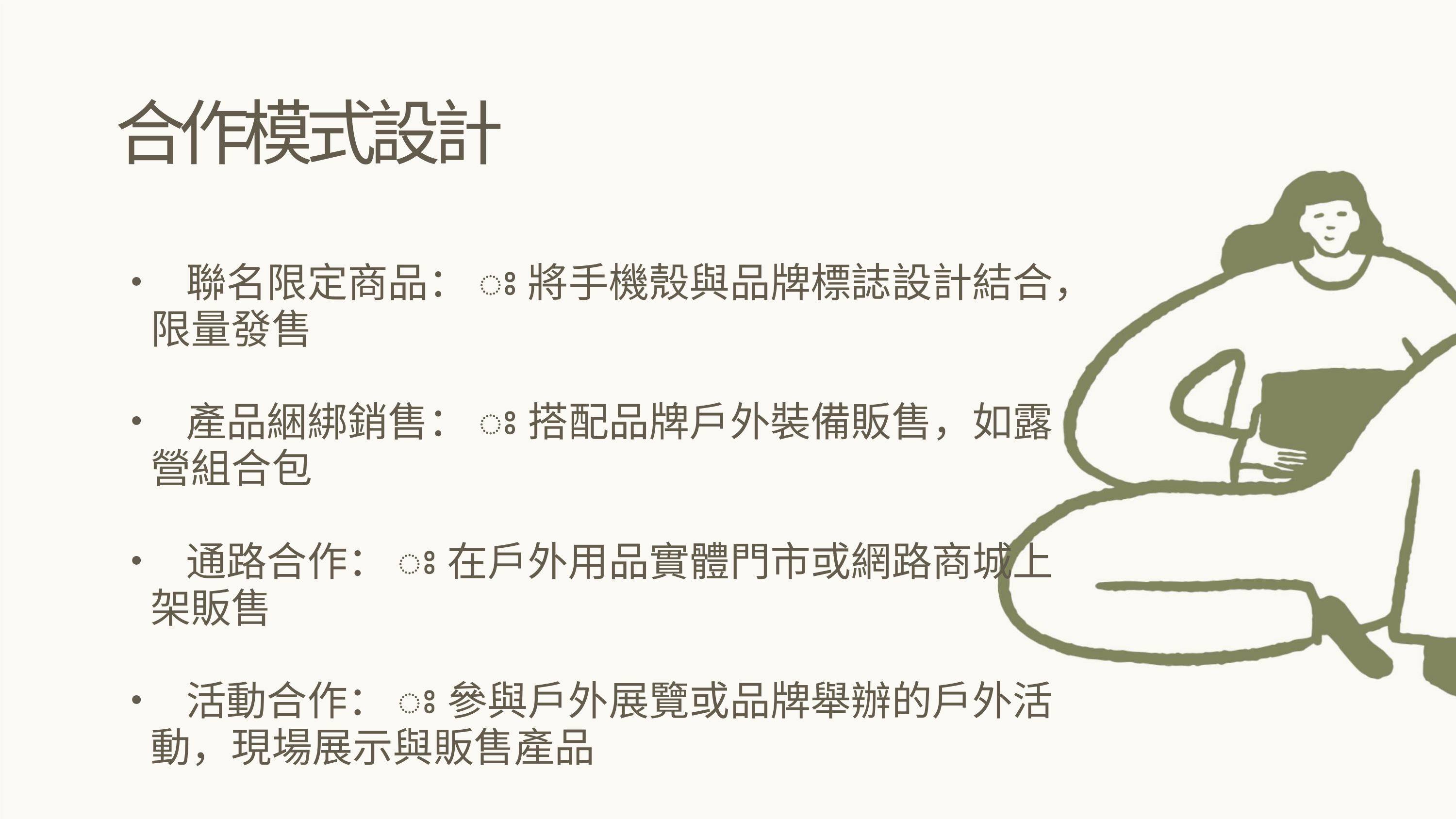

合作模式設計
• 聯名限定商品：ꢁ將手機殼與品牌標誌設計結合，
限量發售
• 產品綑綁銷售：ꢁ搭配品牌戶外裝備販售，如露
營組合包
• 通路合作：ꢁ在戶外用品實體門市或網路商城上
架販售
• 活動合作：ꢁ參與戶外展覽或品牌舉辦的戶外活
動，現場展示與販售產品